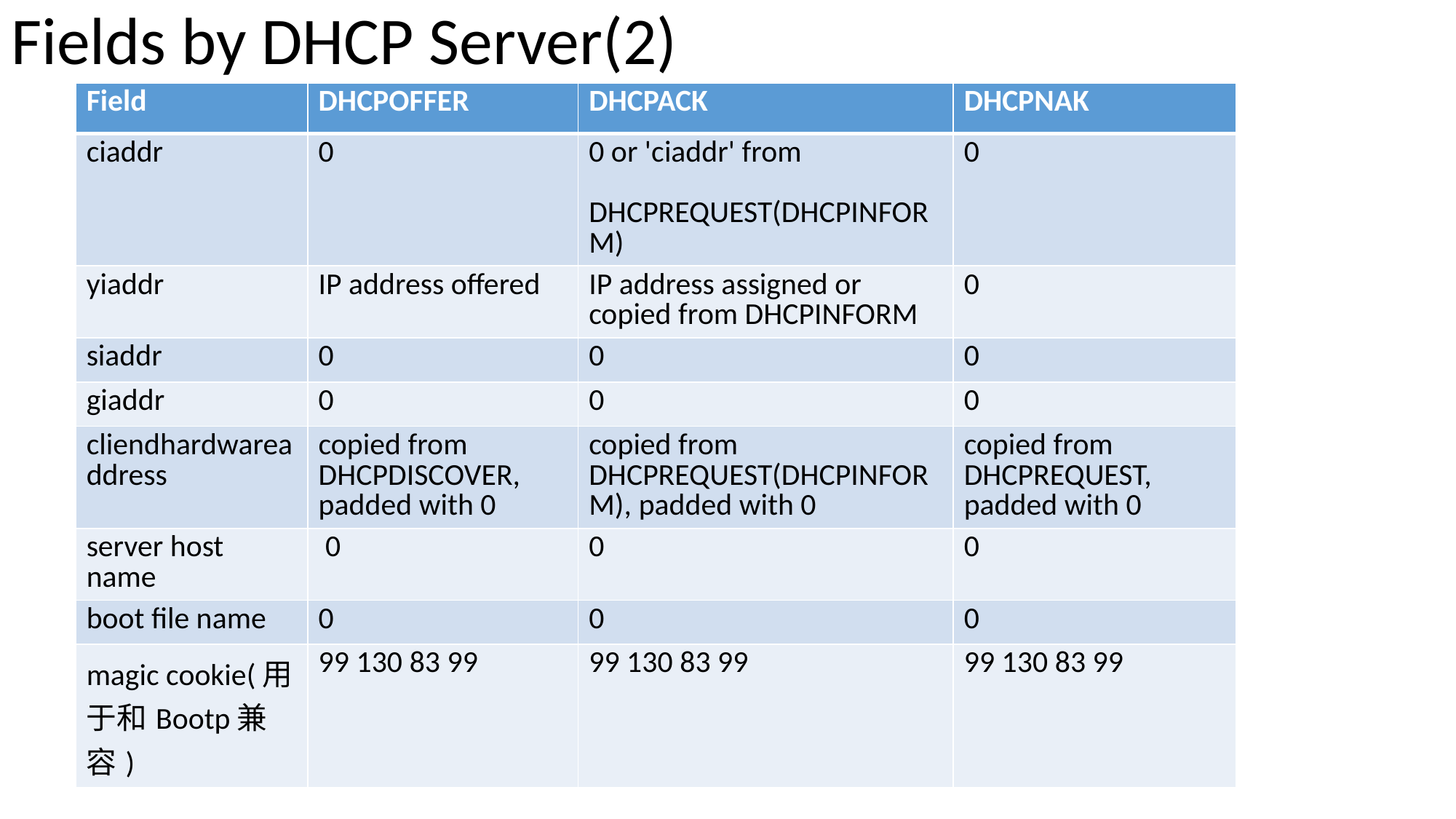

# Fields by DHCP Server(2)
| Field | DHCPOFFER | DHCPACK | DHCPNAK |
| --- | --- | --- | --- |
| ciaddr | 0 | 0 or 'ciaddr' from DHCPREQUEST(DHCPINFORM) | 0 |
| yiaddr | IP address offered | IP address assigned or copied from DHCPINFORM | 0 |
| siaddr | 0 | 0 | 0 |
| giaddr | 0 | 0 | 0 |
| cliendhardwareaddress | copied from DHCPDISCOVER, padded with 0 | copied from DHCPREQUEST(DHCPINFORM), padded with 0 | copied from DHCPREQUEST, padded with 0 |
| server host name | 0 | 0 | 0 |
| boot file name | 0 | 0 | 0 |
| magic cookie(用于和Bootp兼容) | 99 130 83 99 | 99 130 83 99 | 99 130 83 99 |